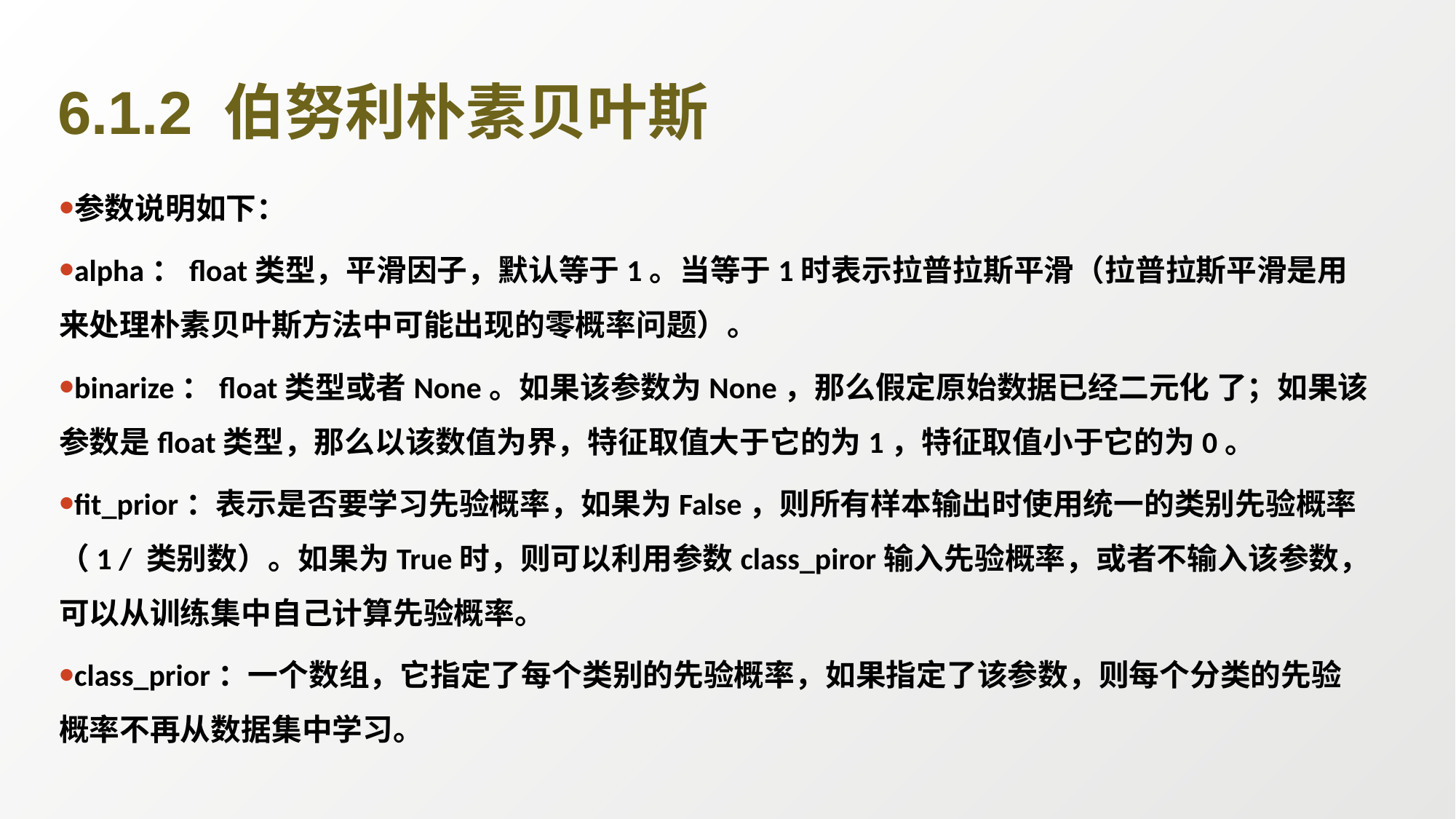

# 6.1.2 伯努利朴素贝叶斯
参数说明如下：
alpha：float类型，平滑因子，默认等于1。当等于1时表示拉普拉斯平滑（拉普拉斯平滑是用来处理朴素贝叶斯方法中可能出现的零概率问题）。
binarize：float类型或者None。如果该参数为None，那么假定原始数据已经二元化 了；如果该参数是float类型，那么以该数值为界，特征取值大于它的为1，特征取值小于它的为0。
fit_prior：表示是否要学习先验概率，如果为False，则所有样本输出时使用统一的类别先验概率（1 / 类别数）。如果为True时，则可以利用参数class_piror输入先验概率，或者不输入该参数，可以从训练集中自己计算先验概率。
class_prior：一个数组，它指定了每个类别的先验概率，如果指定了该参数，则每个分类的先验概率不再从数据集中学习。